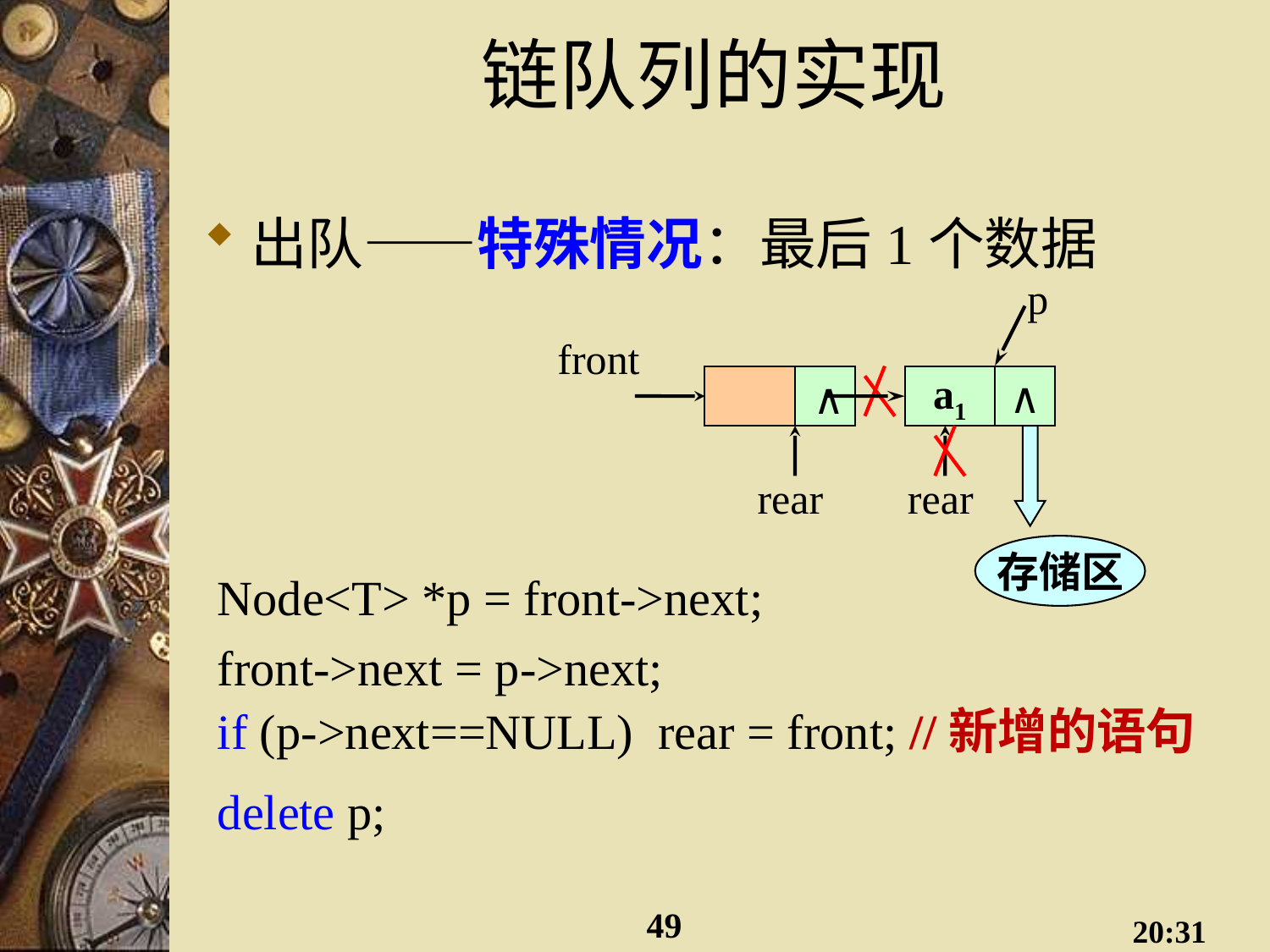

# 链队列的实现
出队——特殊情况：最后1个数据
p

front
∧

a1
∧

rear

rear
存储区
Node<T> *p = front->next;
front->next = p->next;
if (p->next==NULL)  rear = front; //新增的语句
delete p;